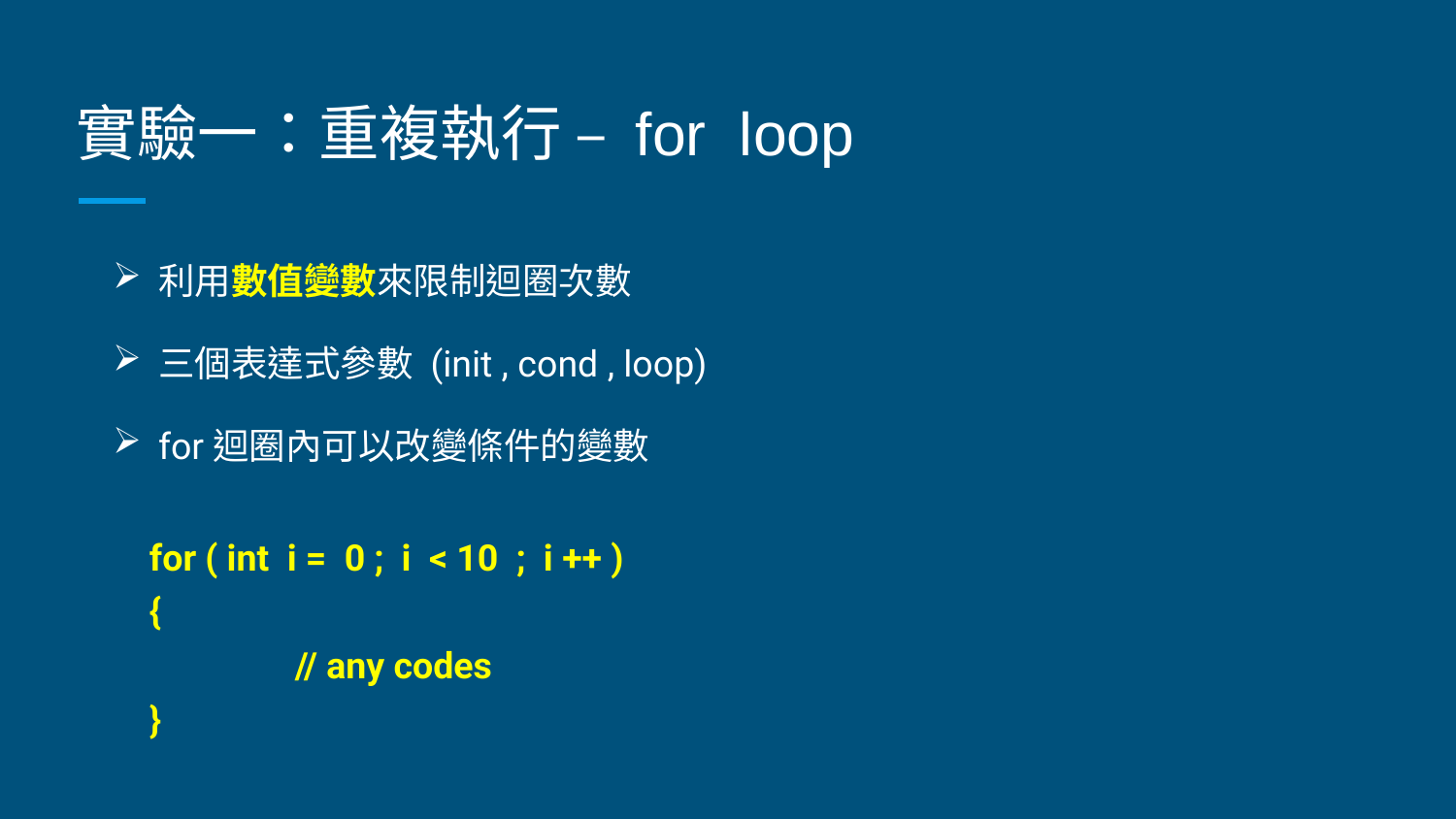

# 實驗一：重複執行 – for  loop
利用數值變數來限制迴圈次數
三個表達式參數 (init , cond , loop)
for迴圈內可以改變條件的變數

	for ( int  i =  0 ;  i  < 10  ;  i ++ )
	{
		// any codes
	}